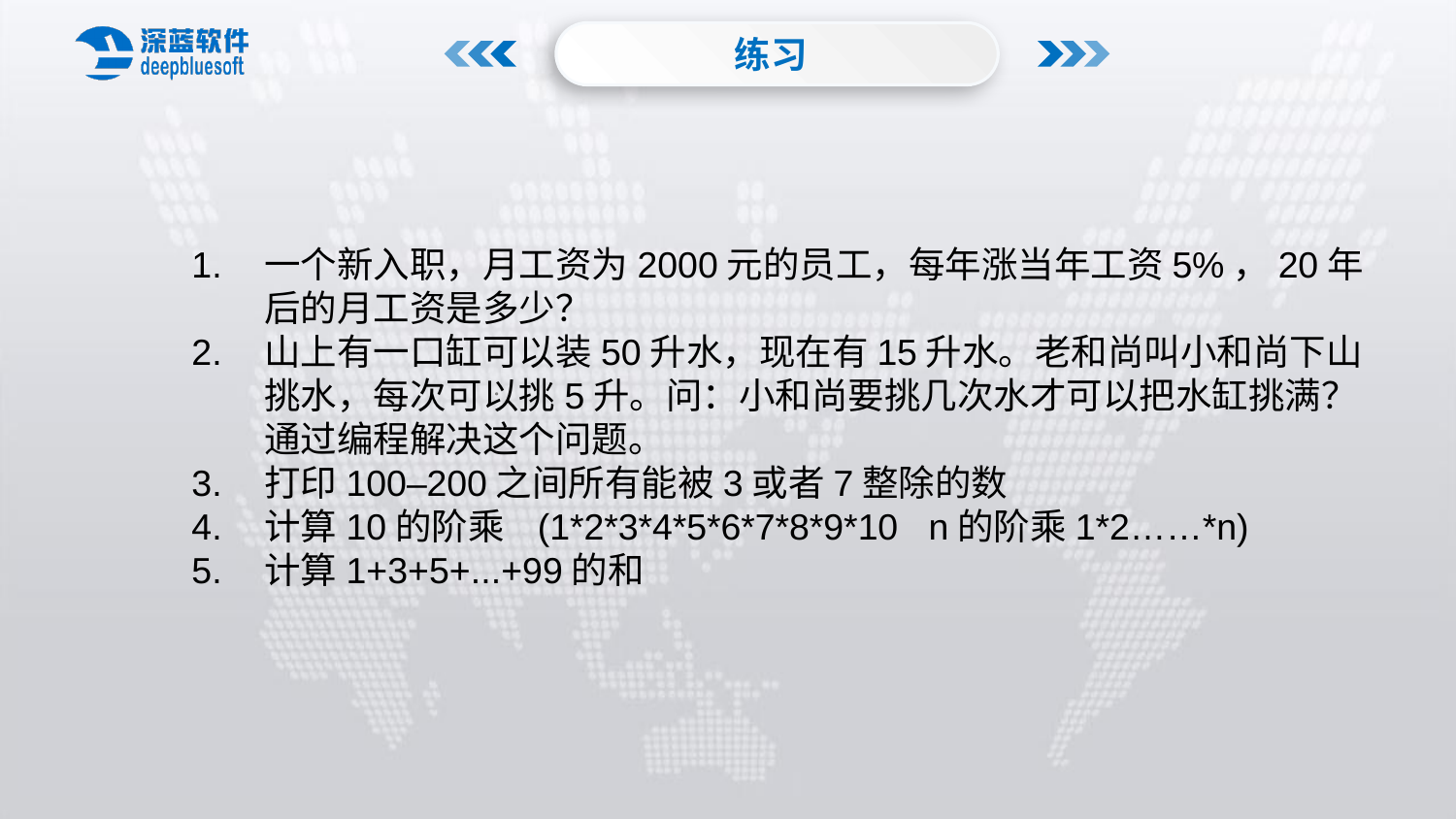

练习

一个新入职，月工资为2000元的员工，每年涨当年工资5%，20年后的月工资是多少？
山上有一口缸可以装50升水，现在有15升水。老和尚叫小和尚下山挑水，每次可以挑5升。问：小和尚要挑几次水才可以把水缸挑满？通过编程解决这个问题。
打印100–200之间所有能被3或者7整除的数
计算10的阶乘   (1*2*3*4*5*6*7*8*9*10   n的阶乘1*2……*n)
计算1+3+5+...+99的和